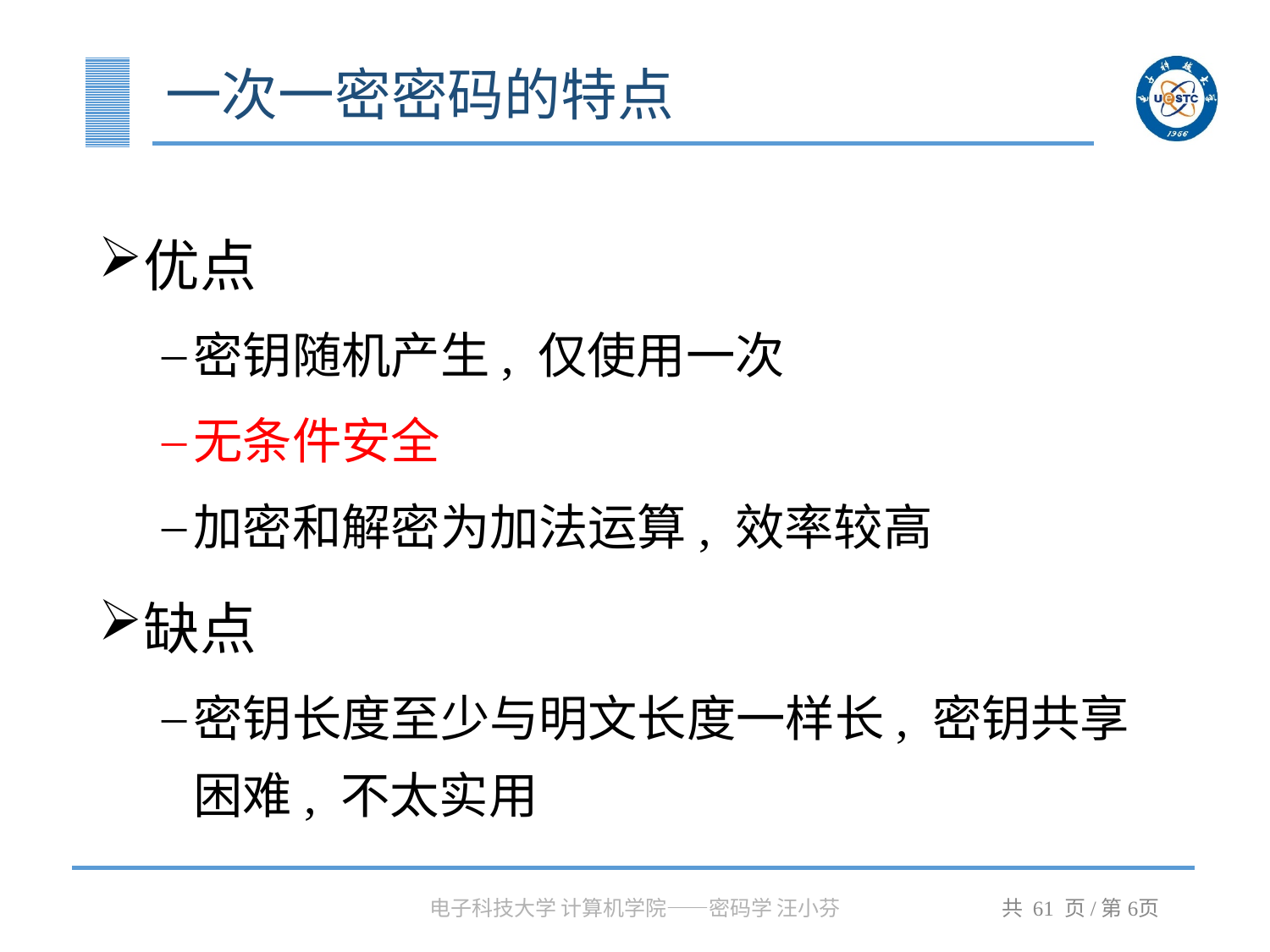

# 一次一密密码的特点
优点
密钥随机产生, 仅使用一次
无条件安全
加密和解密为加法运算, 效率较高
缺点
密钥长度至少与明文长度一样长, 密钥共享困难, 不太实用

电子科技大学 计算机学院——密码学 汪小芬
共 61 页/第6页